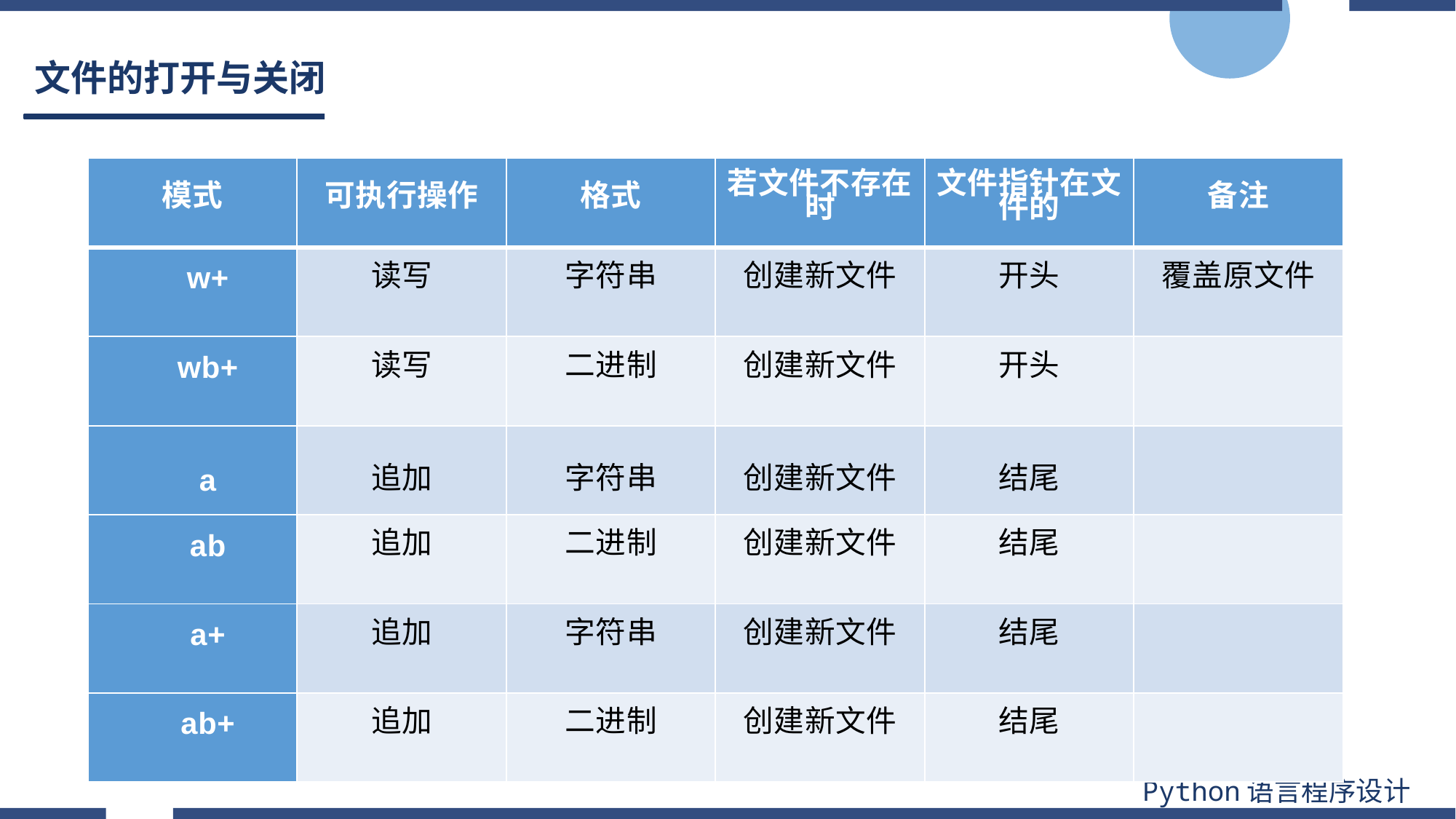

# 文件的打开与关闭
| 模式 | 可执行操作 | 格式 | 若文件不存在时 | 文件指针在文件的 | 备注 |
| --- | --- | --- | --- | --- | --- |
| w+ | 读写 | 字符串 | 创建新文件 | 开头 | 覆盖原文件 |
| wb+ | 读写 | 二进制 | 创建新文件 | 开头 |  |
| a | 追加 | 字符串 | 创建新文件 | 结尾 |  |
| ab | 追加 | 二进制 | 创建新文件 | 结尾 |  |
| a+ | 追加 | 字符串 | 创建新文件 | 结尾 |  |
| ab+ | 追加 | 二进制 | 创建新文件 | 结尾 |  |